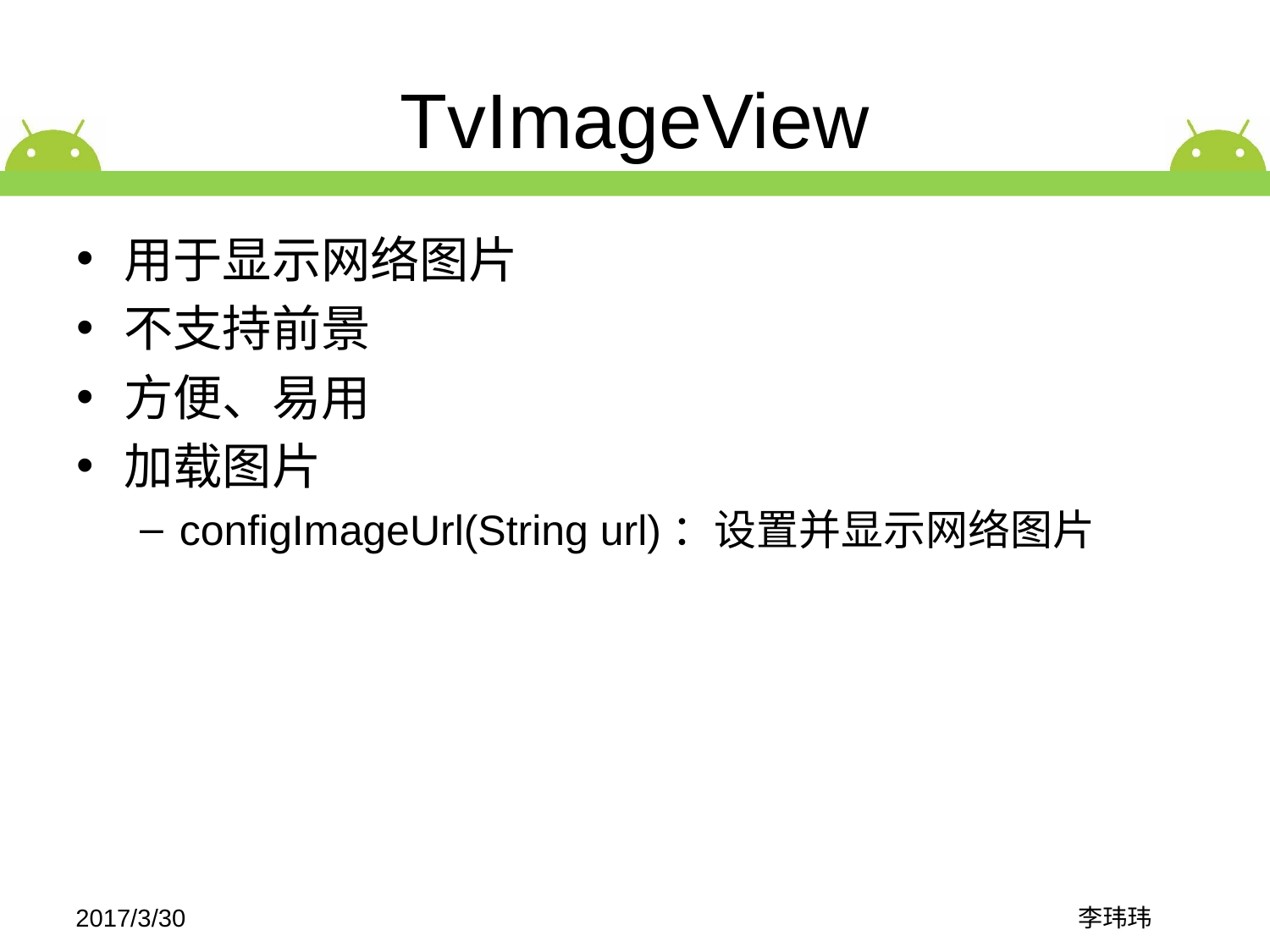

# TvImageView
用于显示网络图片
不支持前景
方便、易用
加载图片
configImageUrl(String url)：设置并显示网络图片